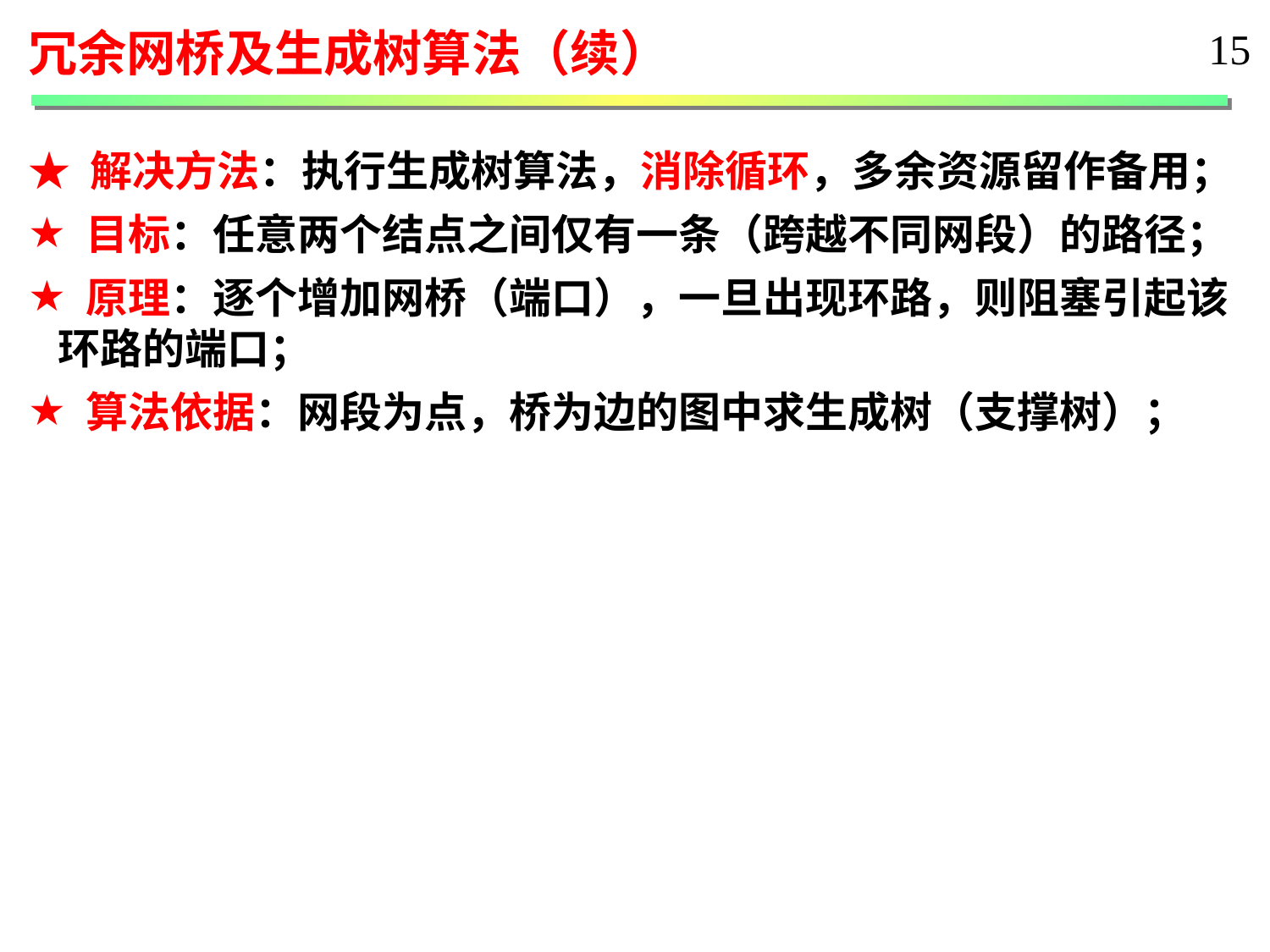

冗余网桥及生成树算法（续）
15

★ 解决方法：执行生成树算法，消除循环，多余资源留作备用；
 目标：任意两个结点之间仅有一条（跨越不同网段）的路径；
 原理：逐个增加网桥（端口），一旦出现环路，则阻塞引起该环路的端口；
 算法依据：网段为点，桥为边的图中求生成树（支撑树）；